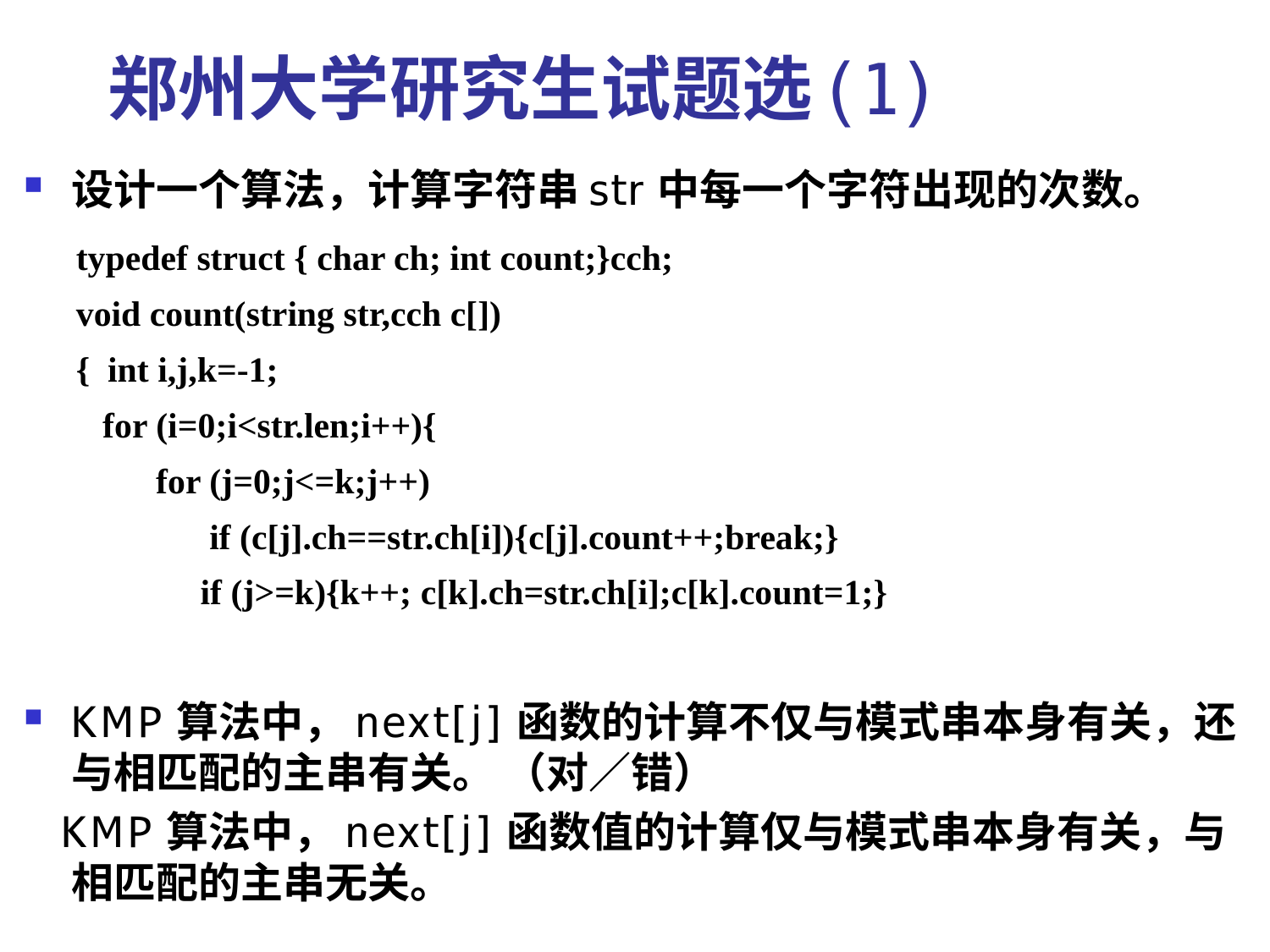

# 郑州大学研究生试题选(1)
设计一个算法，计算字符串str中每一个字符出现的次数。

KMP算法中，next[j]函数的计算不仅与模式串本身有关，还与相匹配的主串有关。 （对／错）
   KMP算法中，next[j]函数值的计算仅与模式串本身有关，与相匹配的主串无关。
typedef struct { char ch; int count;}cch;
void count(string str,cch c[])
{  int i,j,k=-1;
   for (i=0;i<str.len;i++){
         for (j=0;j<=k;j++)
               if (c[j].ch==str.ch[i]){c[j].count++;break;}
              if (j>=k){k++; c[k].ch=str.ch[i];c[k].count=1;}